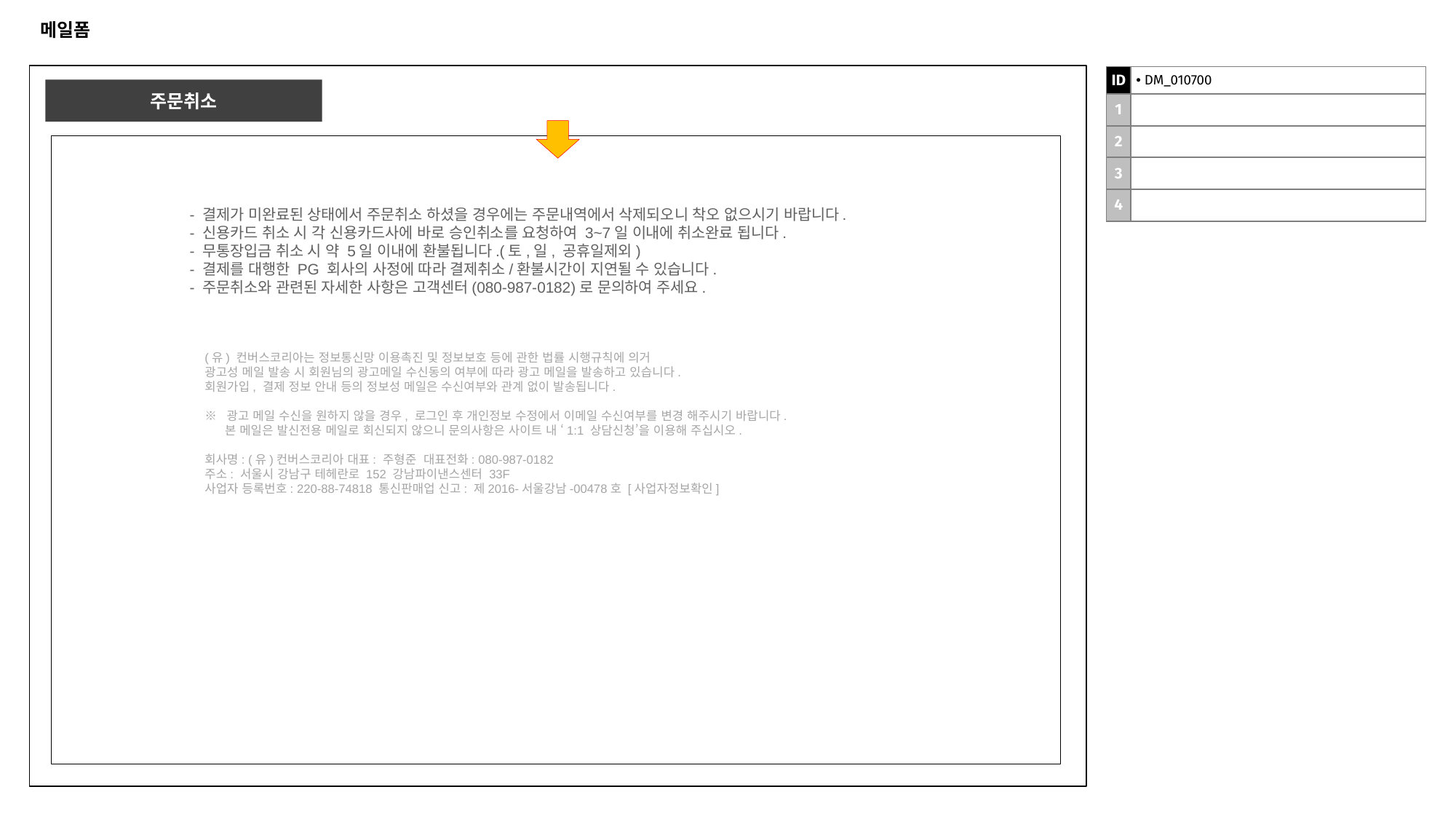

# 메일폼

| ID | DM\_010700 |
| --- | --- |
| 1 |  |
| 2 |  |
| 3 |  |
| 4 |  |
주문취소

- 결제가 미완료된 상태에서 주문취소 하셨을 경우에는 주문내역에서 삭제되오니 착오 없으시기 바랍니다. 
- 신용카드 취소 시 각 신용카드사에 바로 승인취소를 요청하여 3~7일 이내에 취소완료 됩니다.
- 무통장입금 취소 시 약 5일 이내에 환불됩니다.(토,일, 공휴일제외)
- 결제를 대행한 PG 회사의 사정에 따라 결제취소/환불시간이 지연될 수 있습니다.
- 주문취소와 관련된 자세한 사항은 고객센터(080-987-0182)로 문의하여 주세요.
(유) 컨버스코리아는 정보통신망 이용촉진 및 정보보호 등에 관한 법률 시행규칙에 의거
광고성 메일 발송 시 회원님의 광고메일 수신동의 여부에 따라 광고 메일을 발송하고 있습니다.
회원가입, 결제 정보 안내 등의 정보성 메일은 수신여부와 관계 없이 발송됩니다.

※  광고 메일 수신을 원하지 않을 경우, 로그인 후 개인정보 수정에서 이메일 수신여부를 변경 해주시기 바랍니다.
     본 메일은 발신전용 메일로 회신되지 않으니 문의사항은 사이트 내 ‘1:1 상담신청’을 이용해 주십시오.

회사명: (유)컨버스코리아 대표: 주형준  대표전화: 080-987-0182
주소: 서울시 강남구 테헤란로 152 강남파이낸스센터 33F
사업자 등록번호: 220-88-74818 통신판매업 신고: 제2016-서울강남-00478호 [사업자정보확인]